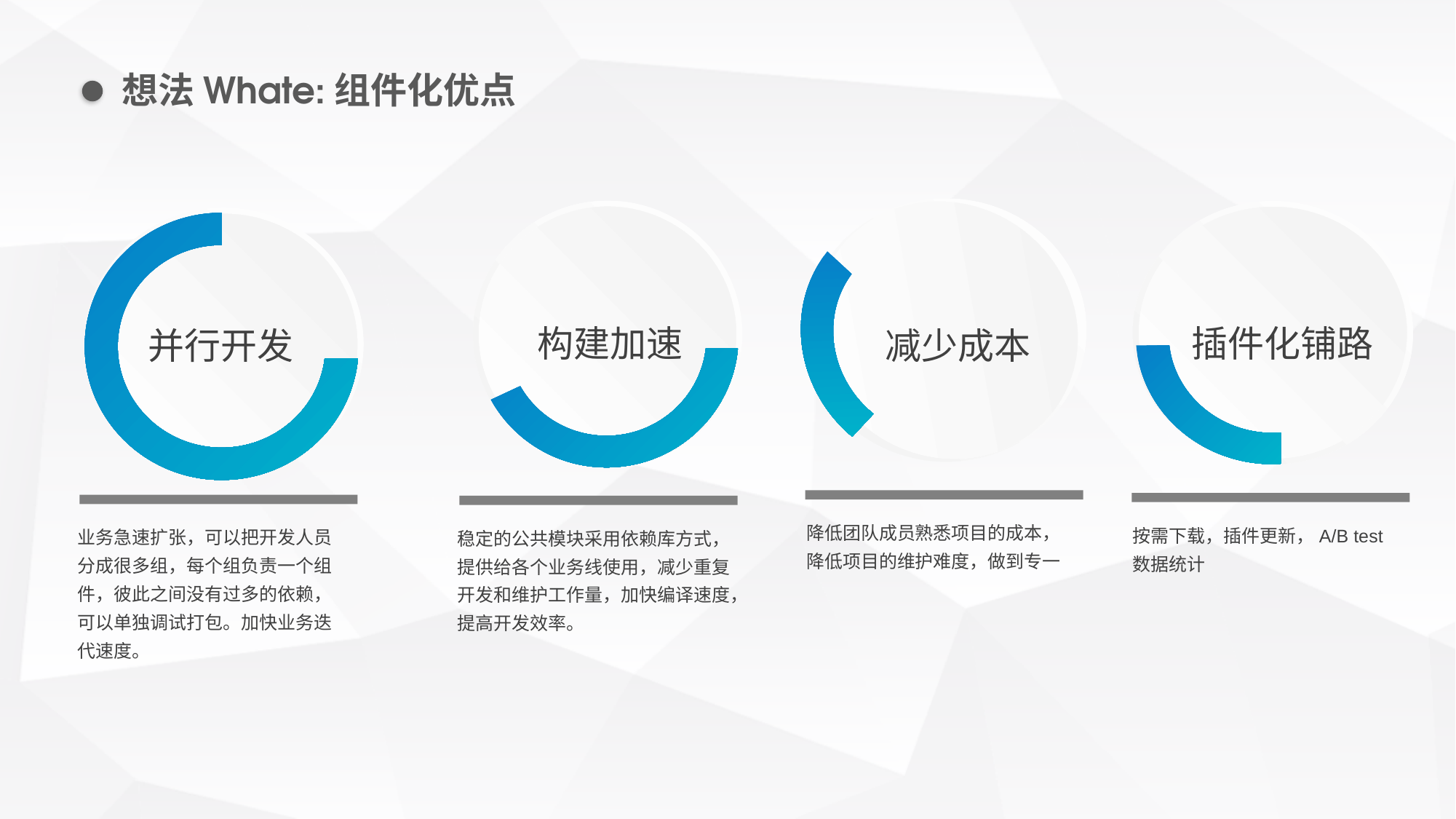

想法Whate:组件化优点

减少成本

构建加速

插件化铺路

并行开发

降低团队成员熟悉项目的成本，降低项目的维护难度，做到专一
按需下载，插件更新，A/B test数据统计
业务急速扩张，可以把开发人员分成很多组，每个组负责一个组件，彼此之间没有过多的依赖，可以单独调试打包。加快业务迭代速度。
稳定的公共模块采用依赖库方式，提供给各个业务线使用，减少重复开发和维护工作量，加快编译速度，提高开发效率。